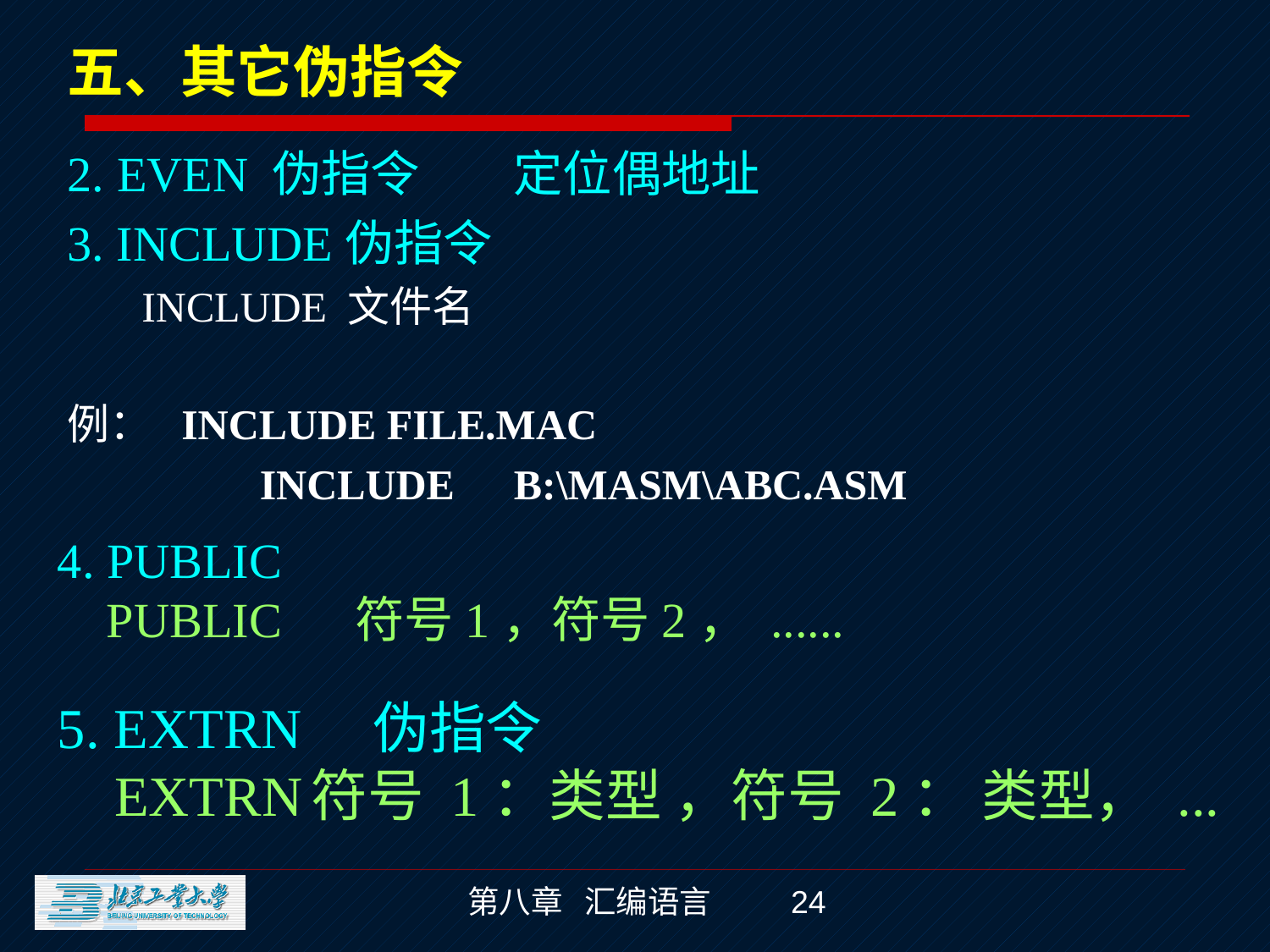

# 五、其它伪指令
2. EVEN 伪指令	定位偶地址
3. INCLUDE伪指令
       INCLUDE 文件名

例：  INCLUDE	FILE.MAC
		INCLUDE	B:\MASM\ABC.ASM
4. PUBLIC
    PUBLIC     符号1，符号2， ......
5. EXTRN    伪指令
    EXTRN	符号 1：类型 ，符号 2： 类型， ...